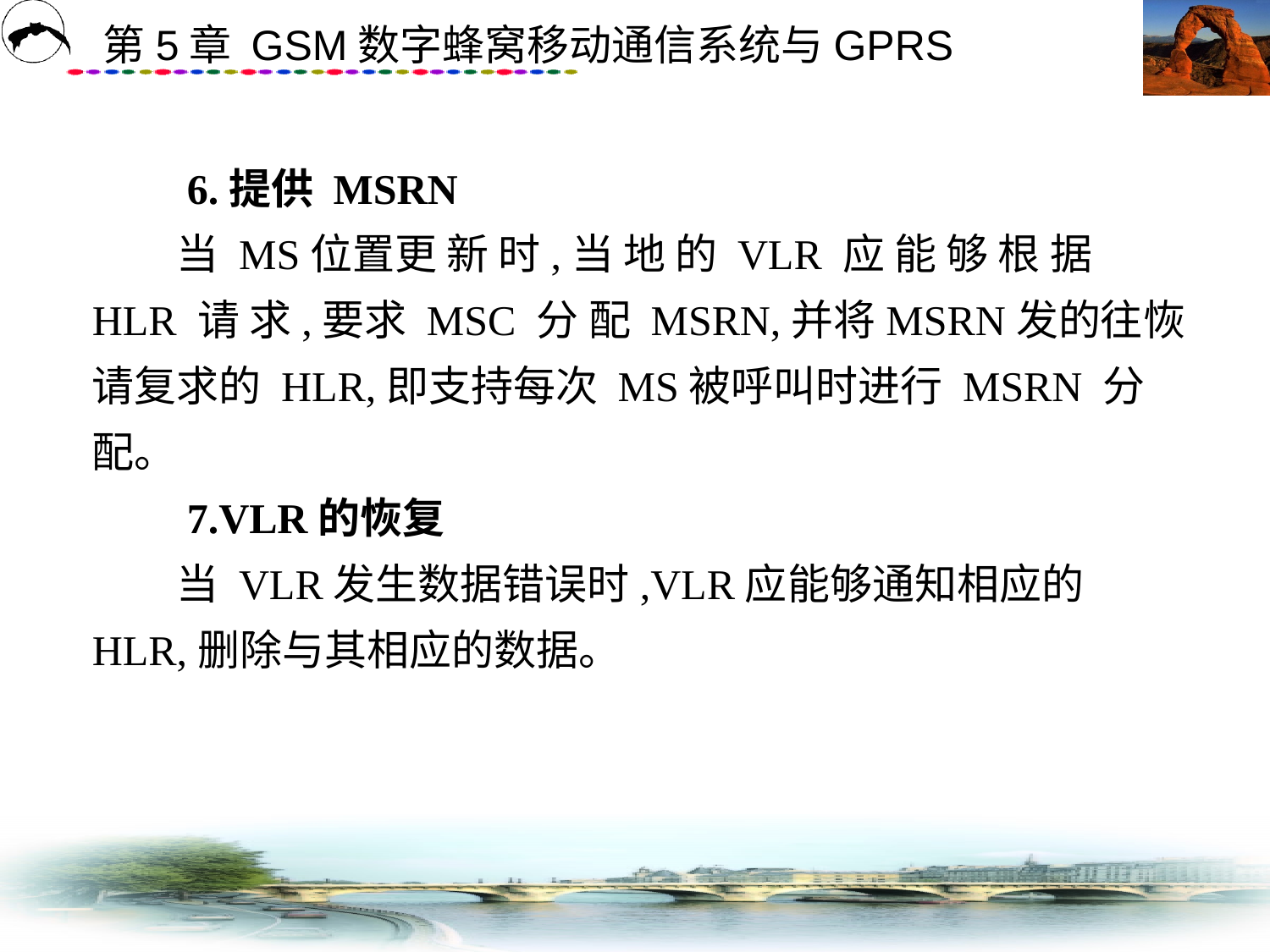

# 6.提供 MSRN 　　当 MS位置更 新 时,当 地 的 VLR 应 能 够 根 据 HLR 请 求,要求 MSC 分 配 MSRN,并将MSRN发的往恢请复求的 HLR,即支持每次 MS被呼叫时进行 MSRN 分配。 　　7.VLR的恢复 　　当 VLR发生数据错误时,VLR应能够通知相应的 HLR,删除与其相应的数据。